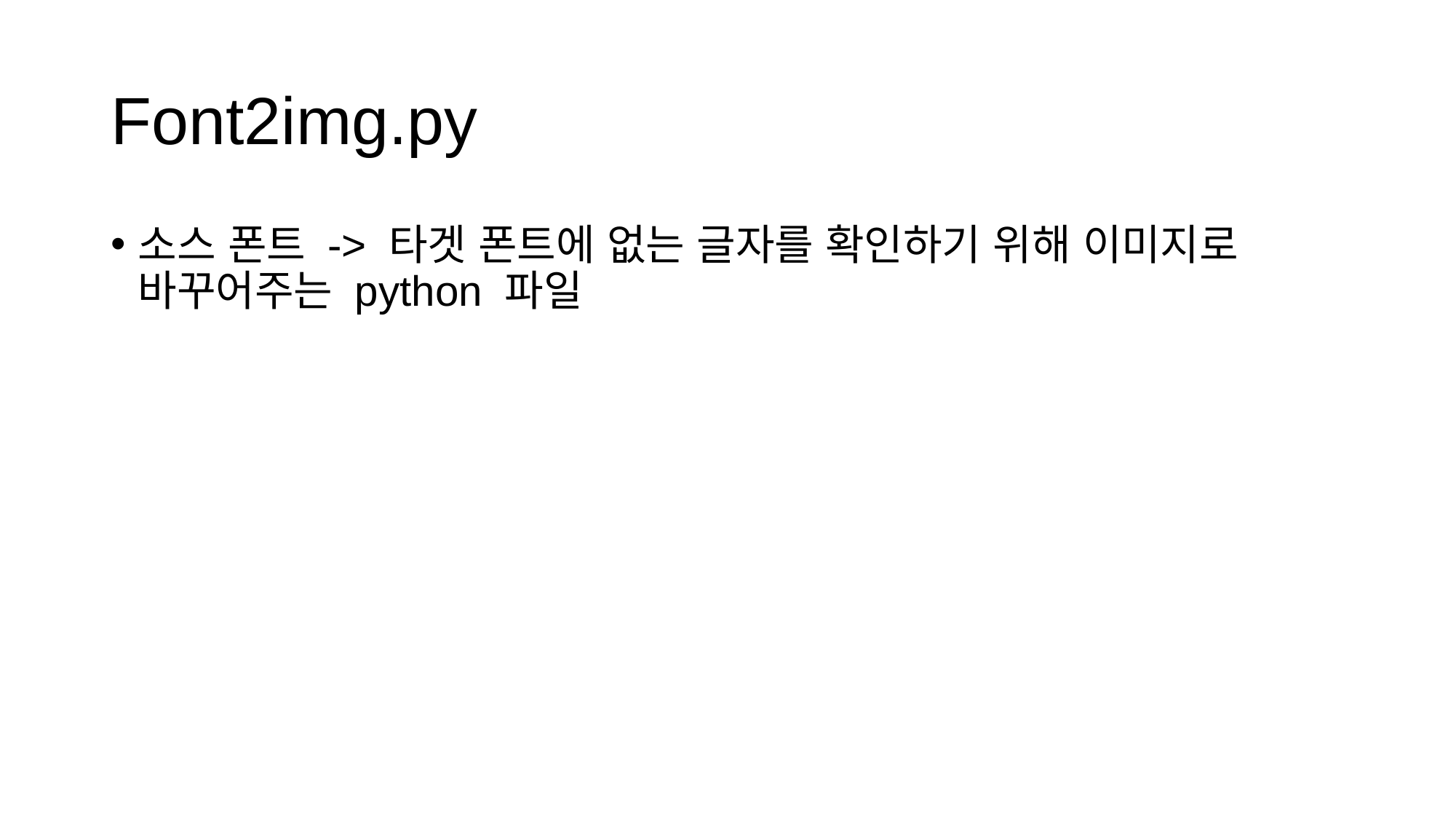

# Font2img.py
소스 폰트 -> 타겟 폰트에 없는 글자를 확인하기 위해 이미지로 바꾸어주는 python 파일